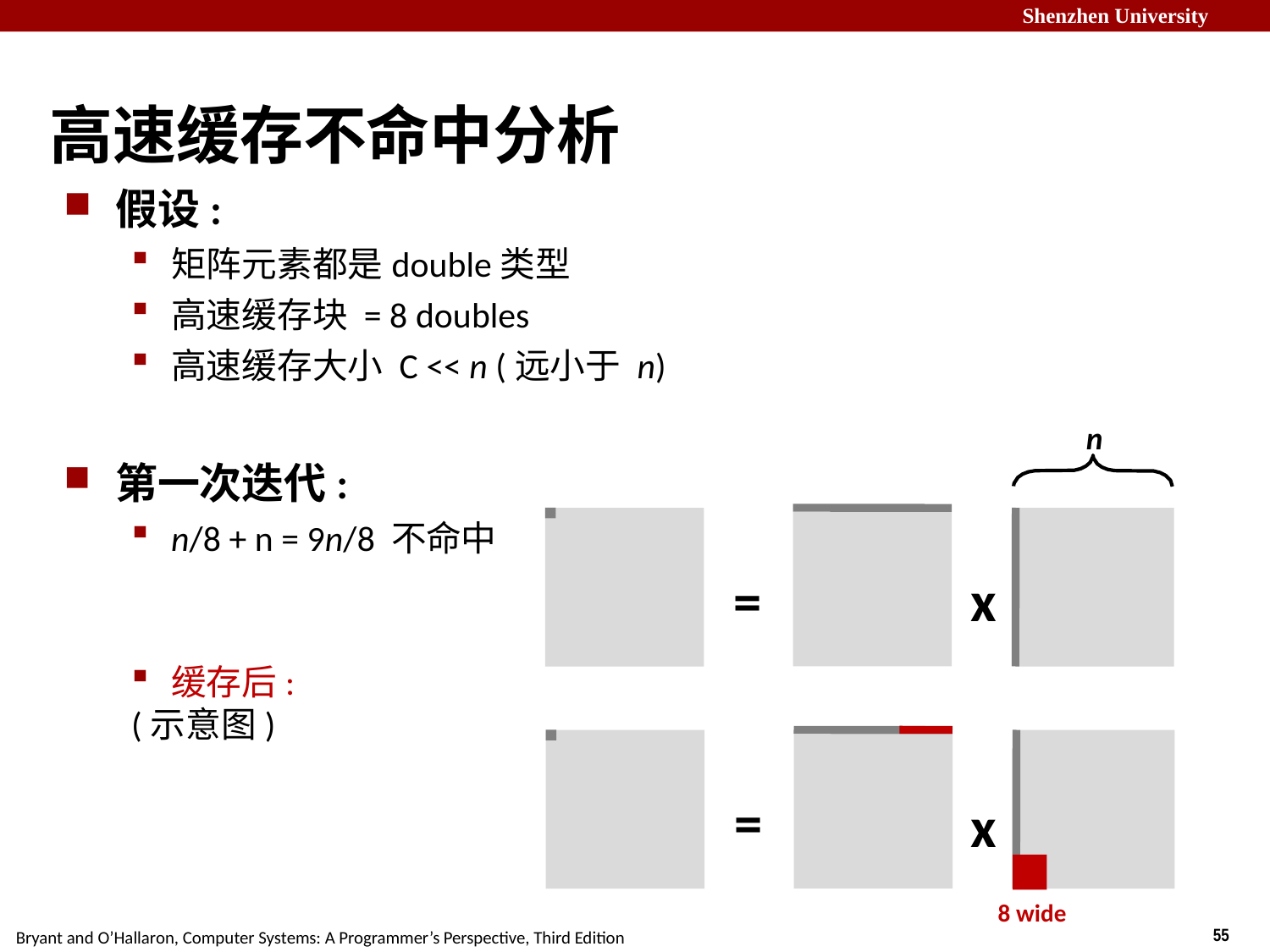

# 高速缓存不命中分析
假设:
矩阵元素都是double类型
高速缓存块 = 8 doubles
高速缓存大小 C << n (远小于 n)
n
第一次迭代:
n/8 + n = 9n/8 不命中

=
x
缓存后:
(示意图)

=
x

8 wide